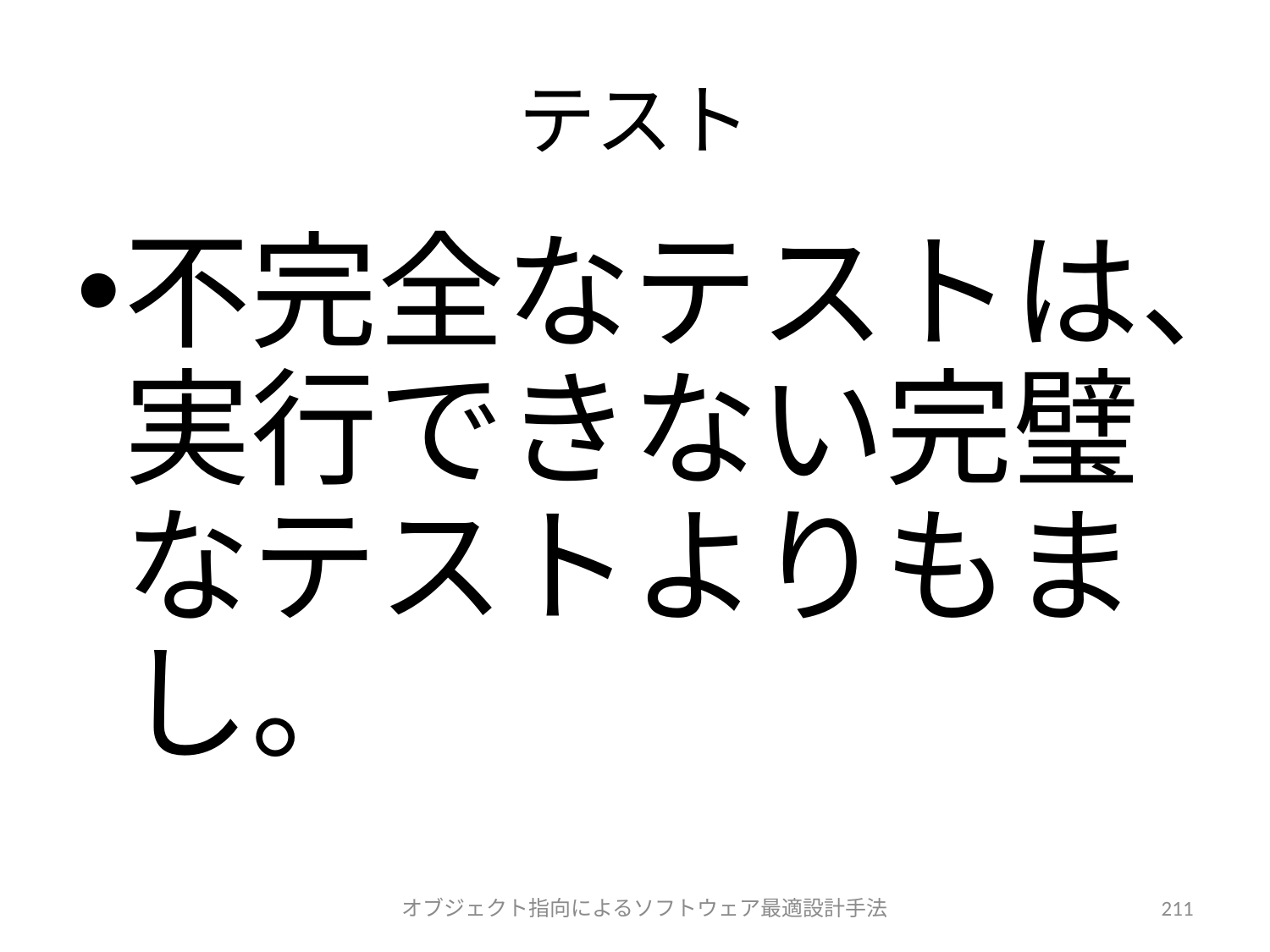

# テスト
不完全なテストは、実行できない完璧なテストよりもまし。
オブジェクト指向によるソフトウェア最適設計手法
211